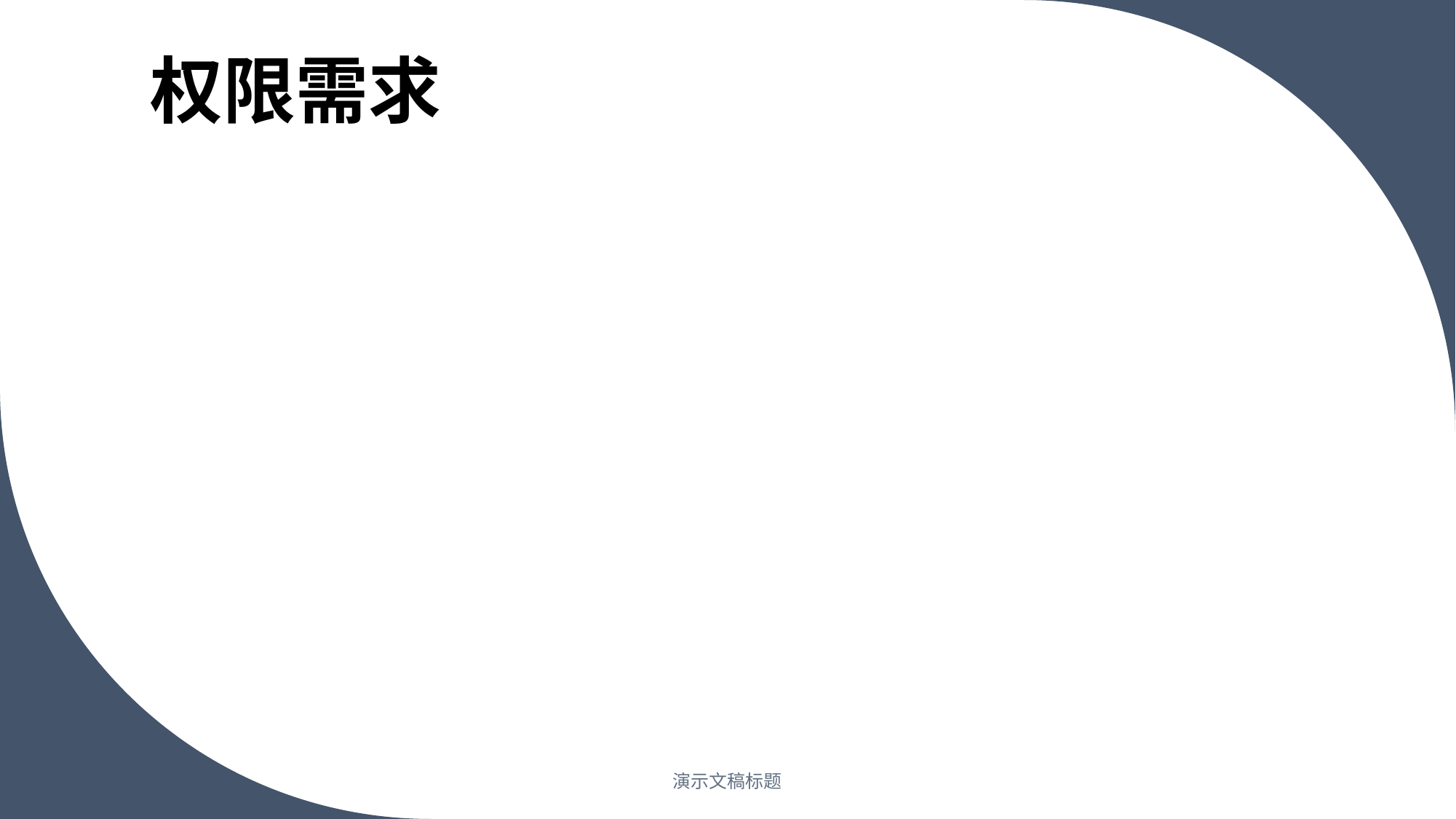

# 权限需求

### Chart

| Category |
|---|
演示文稿标题
6